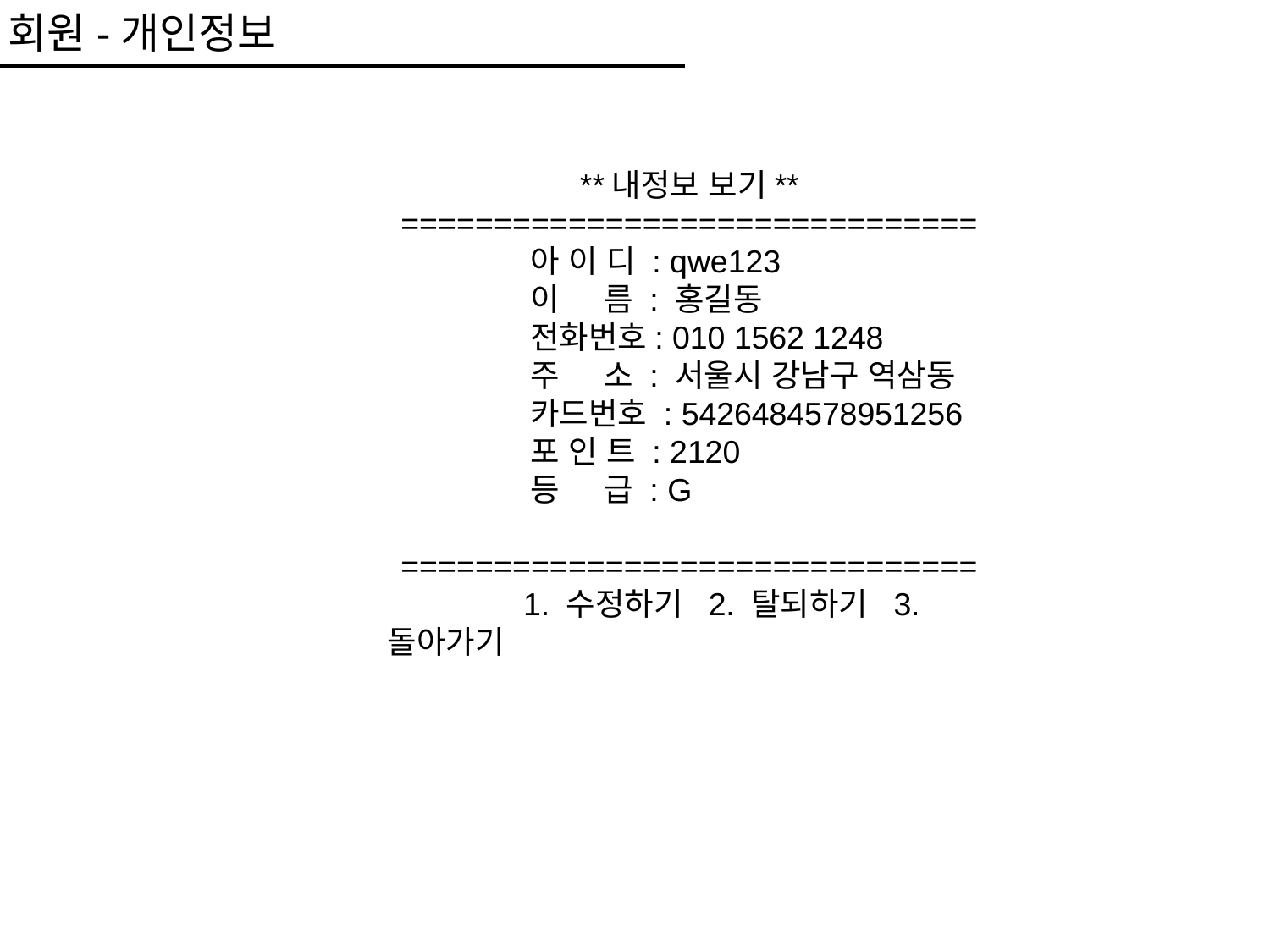

회원-개인정보
**내정보 보기**
===============================
아 이 디 : qwe123
이     름 : 홍길동
전화번호: 010 1562 1248
주     소 : 서울시 강남구 역삼동
카드번호 : 5426484578951256
포 인 트 : 2120
등     급 : G

===============================
		 1. 수정하기  2. 탈되하기  3. 돌아가기